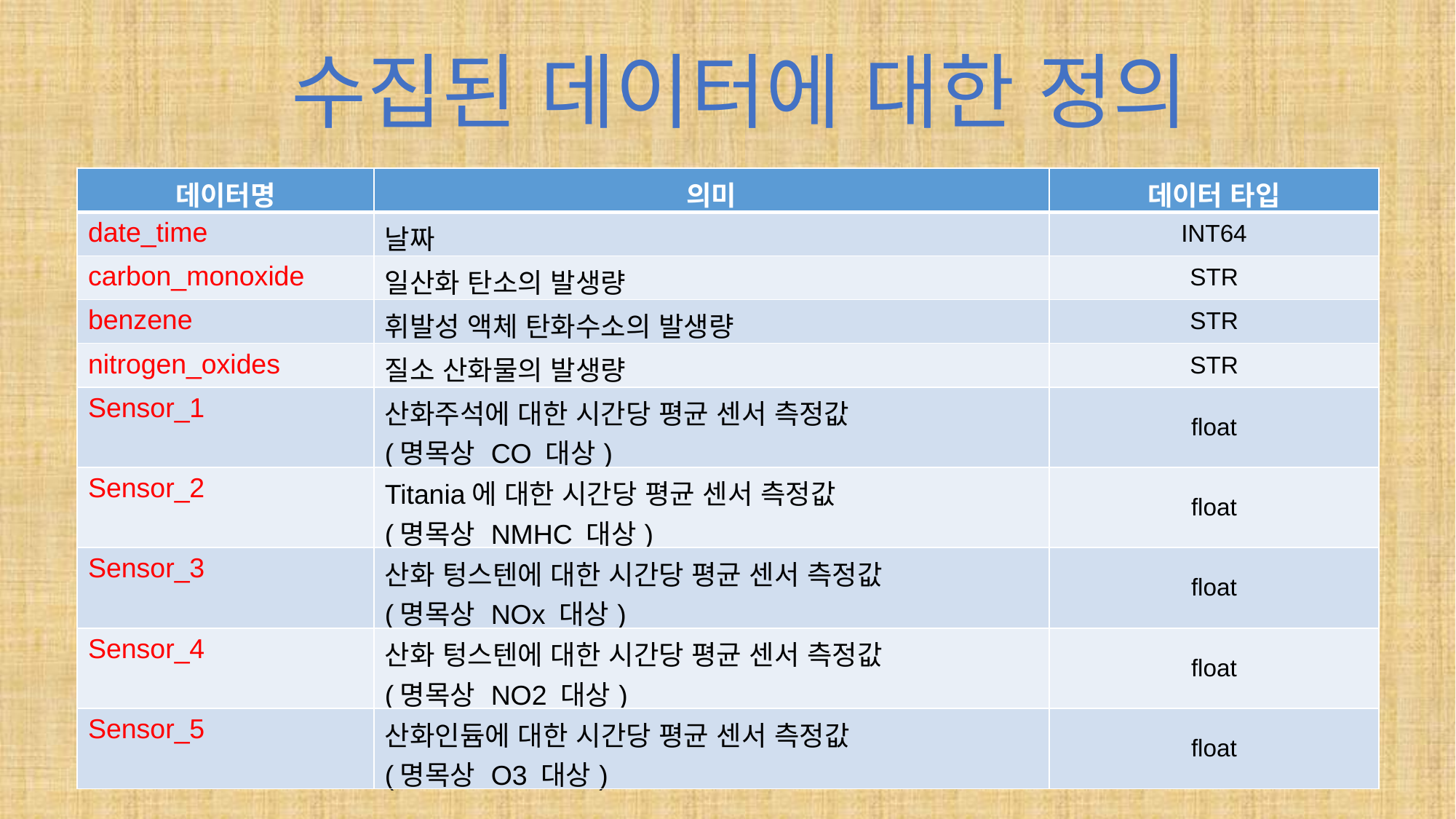

수집된 데이터에 대한 정의
| 데이터명 | 의미 | 데이터 타입 |
| --- | --- | --- |
| date\_time | 날짜 | INT64 |
| carbon\_monoxide | 일산화 탄소의 발생량 | STR |
| benzene | 휘발성 액체 탄화수소의 발생량 | STR |
| nitrogen\_oxides | 질소 산화물의 발생량 | STR |
| Sensor\_1 | 산화주석에 대한 시간당 평균 센서 측정값 (명목상 CO 대상) | float |
| Sensor\_2 | Titania에 대한 시간당 평균 센서 측정값 (명목상 NMHC 대상) | float |
| Sensor\_3 | 산화 텅스텐에 대한 시간당 평균 센서 측정값 (명목상 NOx 대상) | float |
| Sensor\_4 | 산화 텅스텐에 대한 시간당 평균 센서 측정값 (명목상 NO2 대상) | float |
| Sensor\_5 | 산화인듐에 대한 시간당 평균 센서 측정값 (명목상 O3 대상) | float |